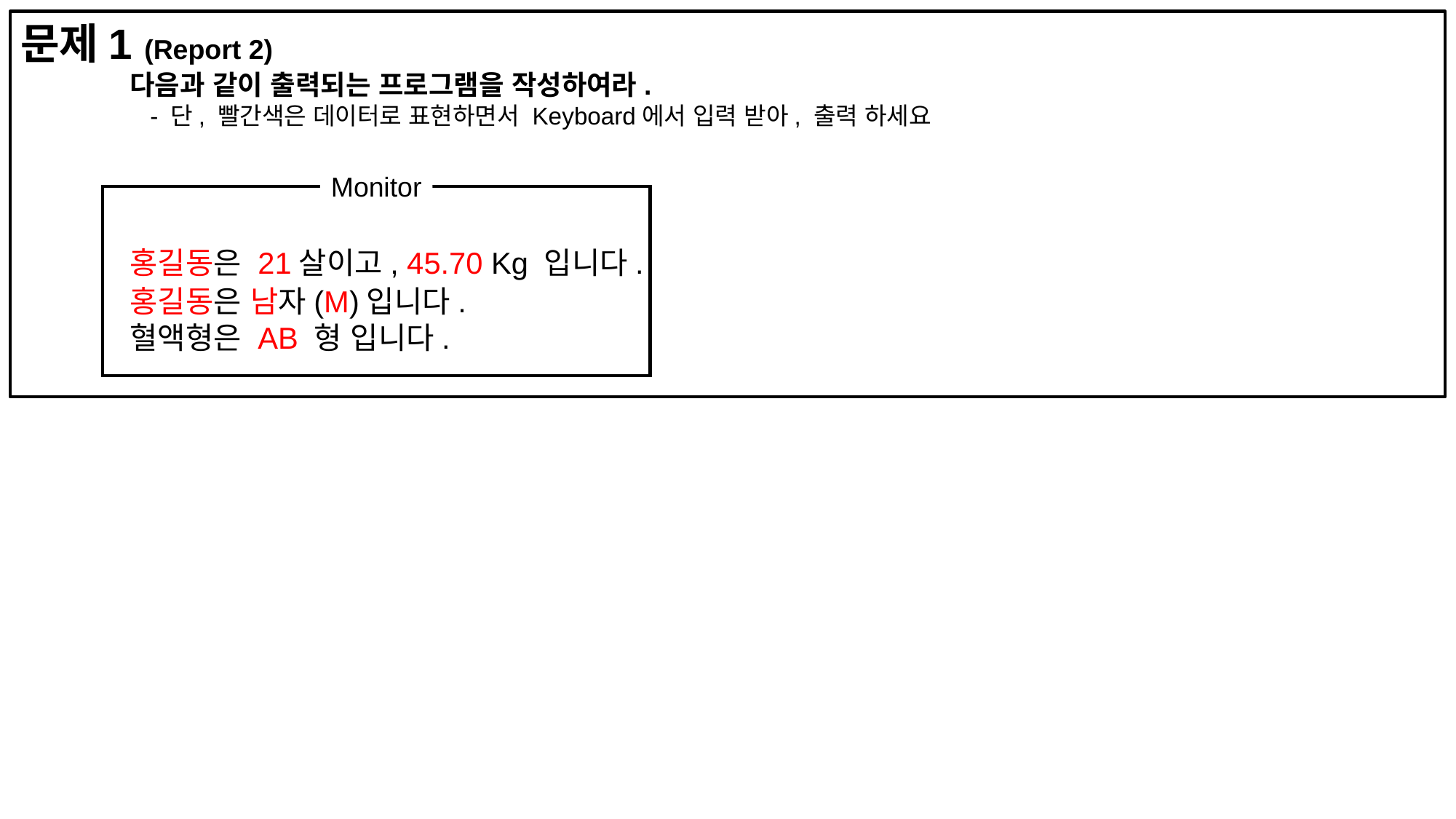

문제1 (Report 2)
	다음과 같이 출력되는 프로그램을 작성하여라.
	   - 단, 빨간색은 데이터로 표현하면서 Keyboard에서 입력 받아, 출력 하세요

	홍길동은 21살이고, 45.70 Kg 입니다.
	홍길동은 남자(M)입니다.
	혈액형은 AB 형 입니다.

Monitor